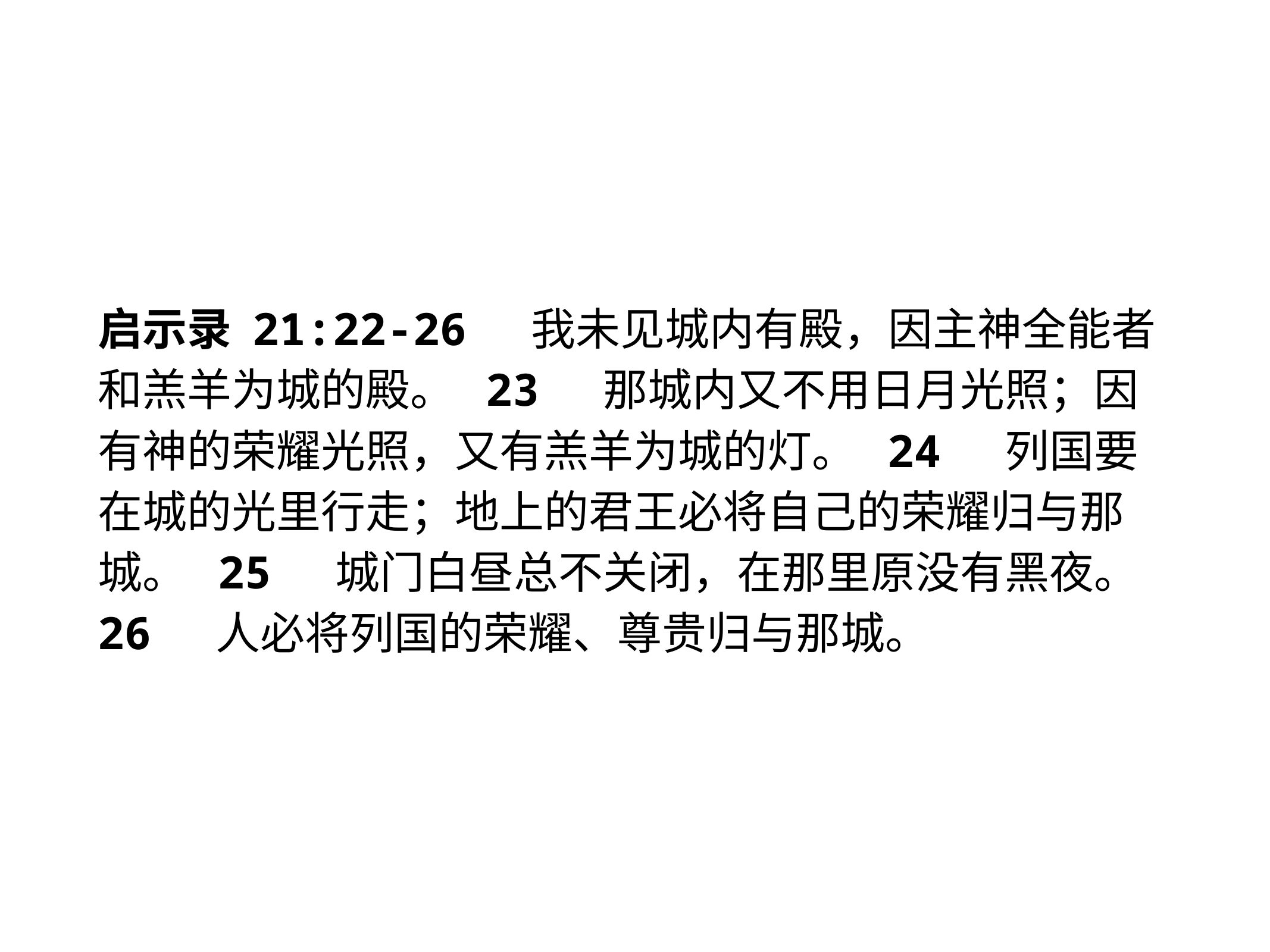

启示录 21:22-26  我未见城内有殿，因主神全能者和羔羊为城的殿。  23  那城内又不用日月光照；因有神的荣耀光照，又有羔羊为城的灯。  24  列国要在城的光里行走；地上的君王必将自己的荣耀归与那城。  25  城门白昼总不关闭，在那里原没有黑夜。  26  人必将列国的荣耀、尊贵归与那城。